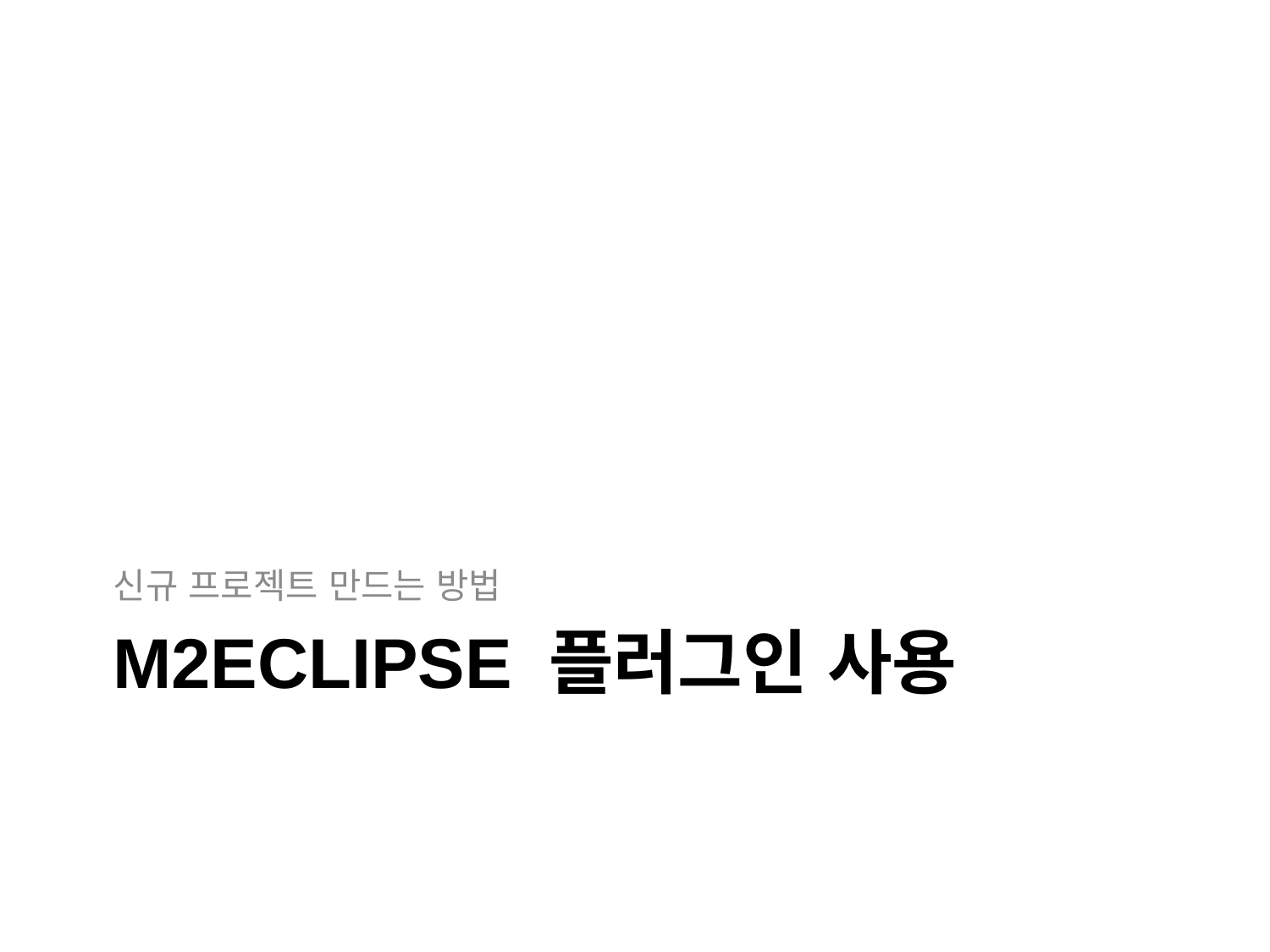

신규 프로젝트 만드는 방법
# M2eclipse 플러그인 사용